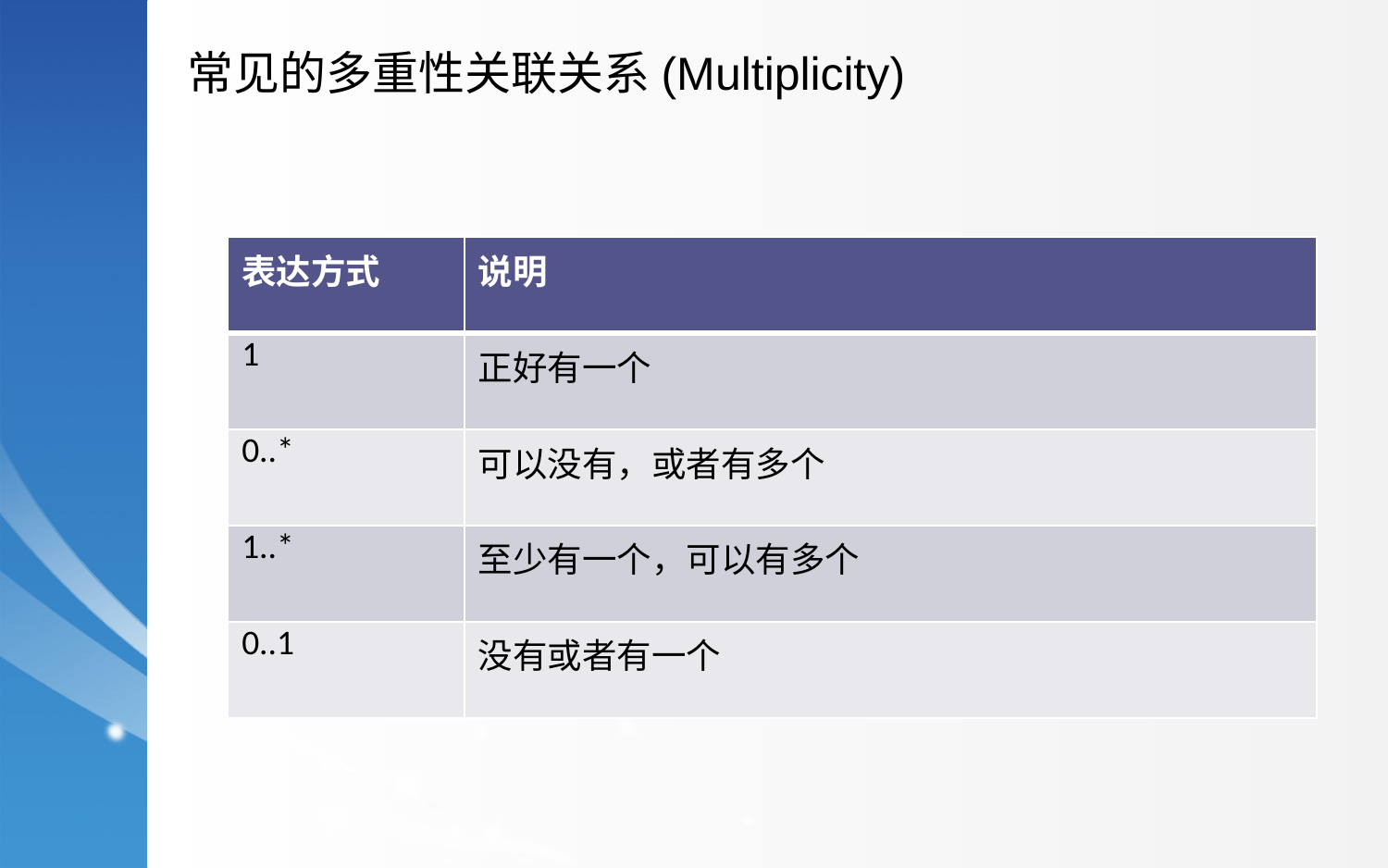

常见的多重性关联关系(Multiplicity)

| 表达方式 | 说明 |
| --- | --- |
| 1 | 正好有一个 |
| 0..\* | 可以没有，或者有多个 |
| 1..\* | 至少有一个，可以有多个 |
| 0..1 | 没有或者有一个 |